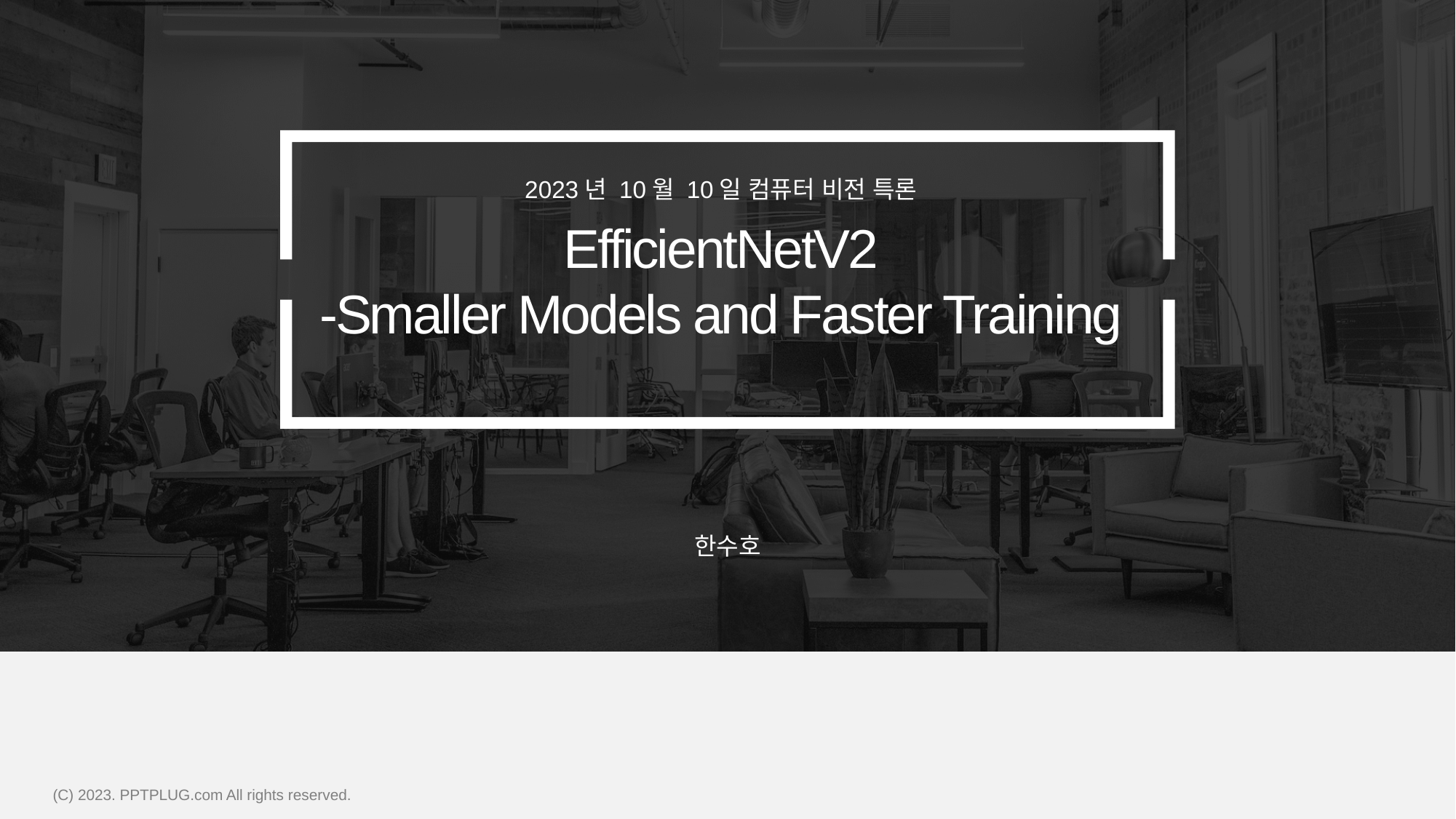

2023년 10월 10일 컴퓨터 비전 특론
EfficientNetV2
-Smaller Models and Faster Training

한수호